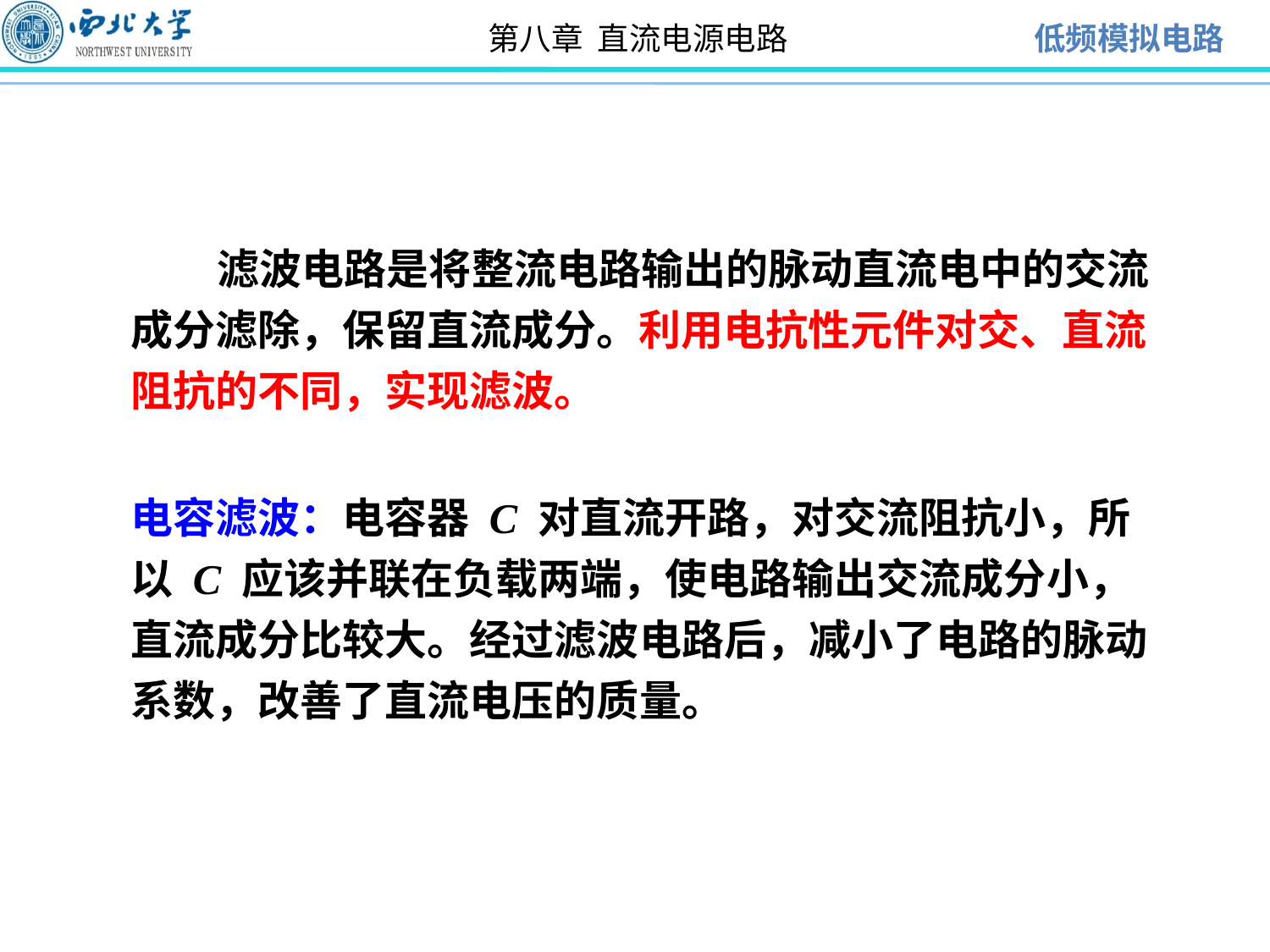

滤波电路是将整流电路输出的脉动直流电中的交流成分滤除，保留直流成分。利用电抗性元件对交、直流阻抗的不同，实现滤波。
电容滤波：电容器 C 对直流开路，对交流阻抗小，所以 C 应该并联在负载两端，使电路输出交流成分小，直流成分比较大。经过滤波电路后，减小了电路的脉动系数，改善了直流电压的质量。
21